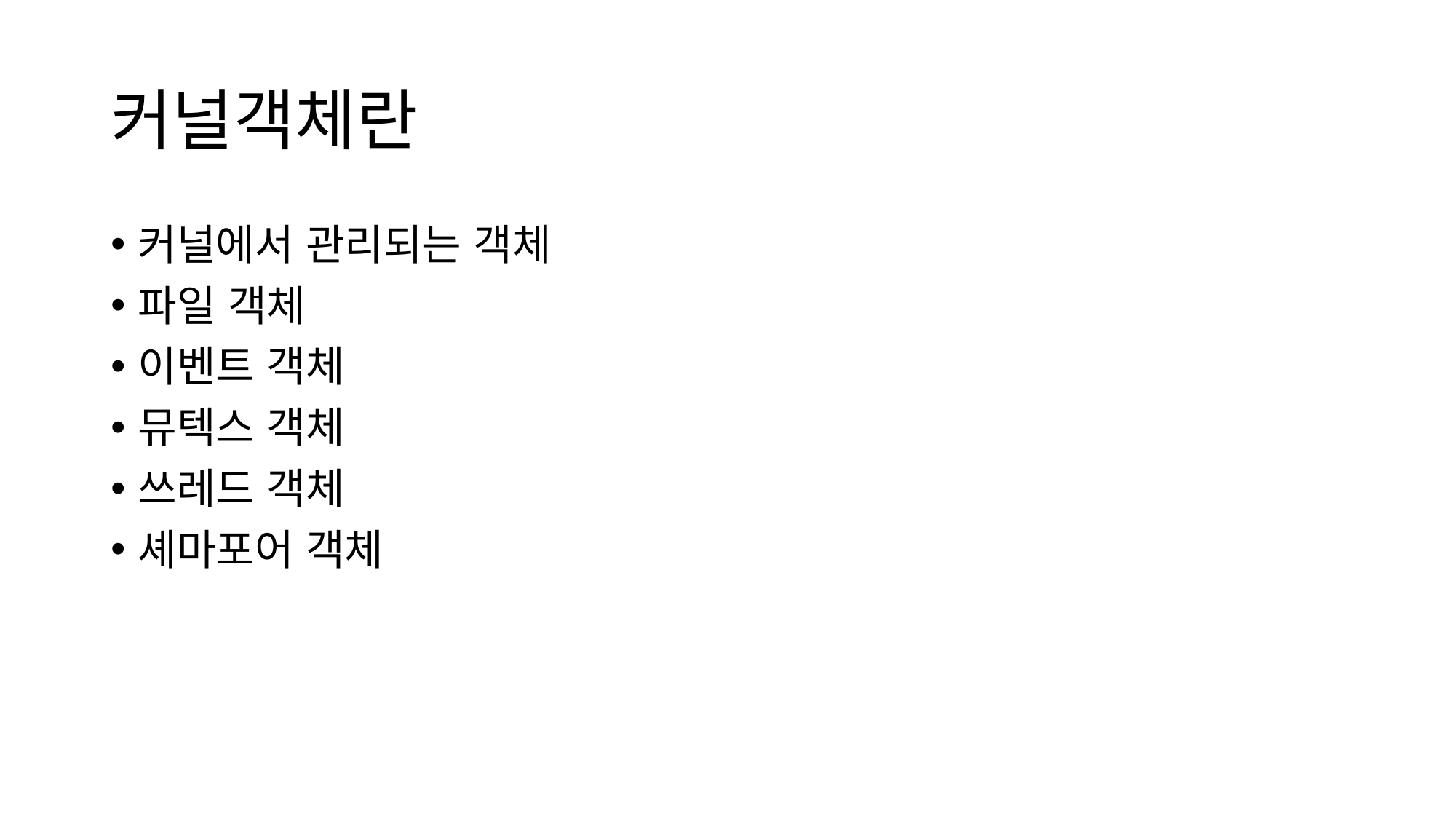

# 커널객체란
커널에서 관리되는 객체
파일 객체
이벤트 객체
뮤텍스 객체
쓰레드 객체
셰마포어 객체